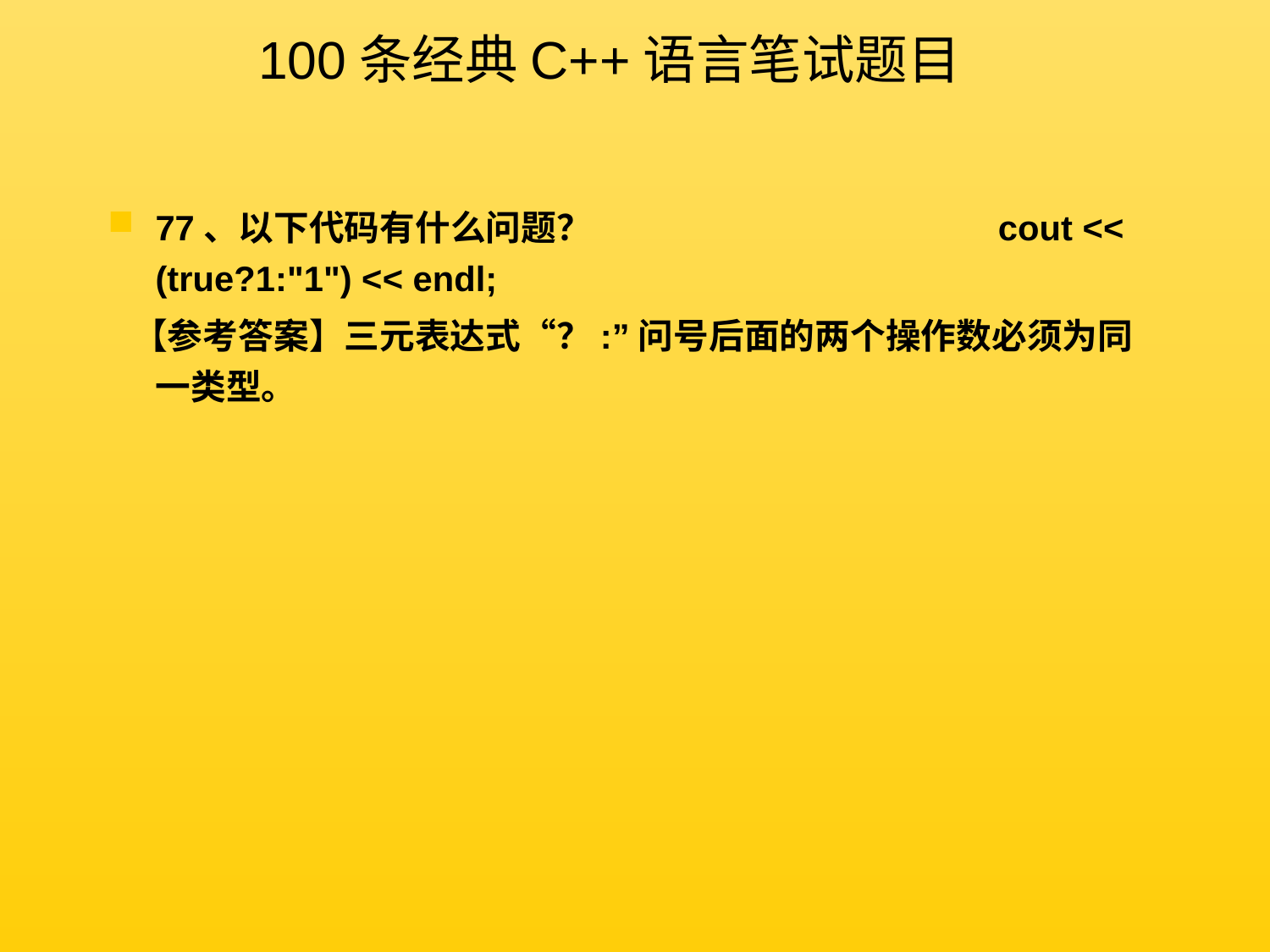

100条经典C++语言笔试题目
77、以下代码有什么问题？ 			         cout << (true?1:"1") << endl;
  【参考答案】三元表达式“？:”问号后面的两个操作数必须为同一类型。